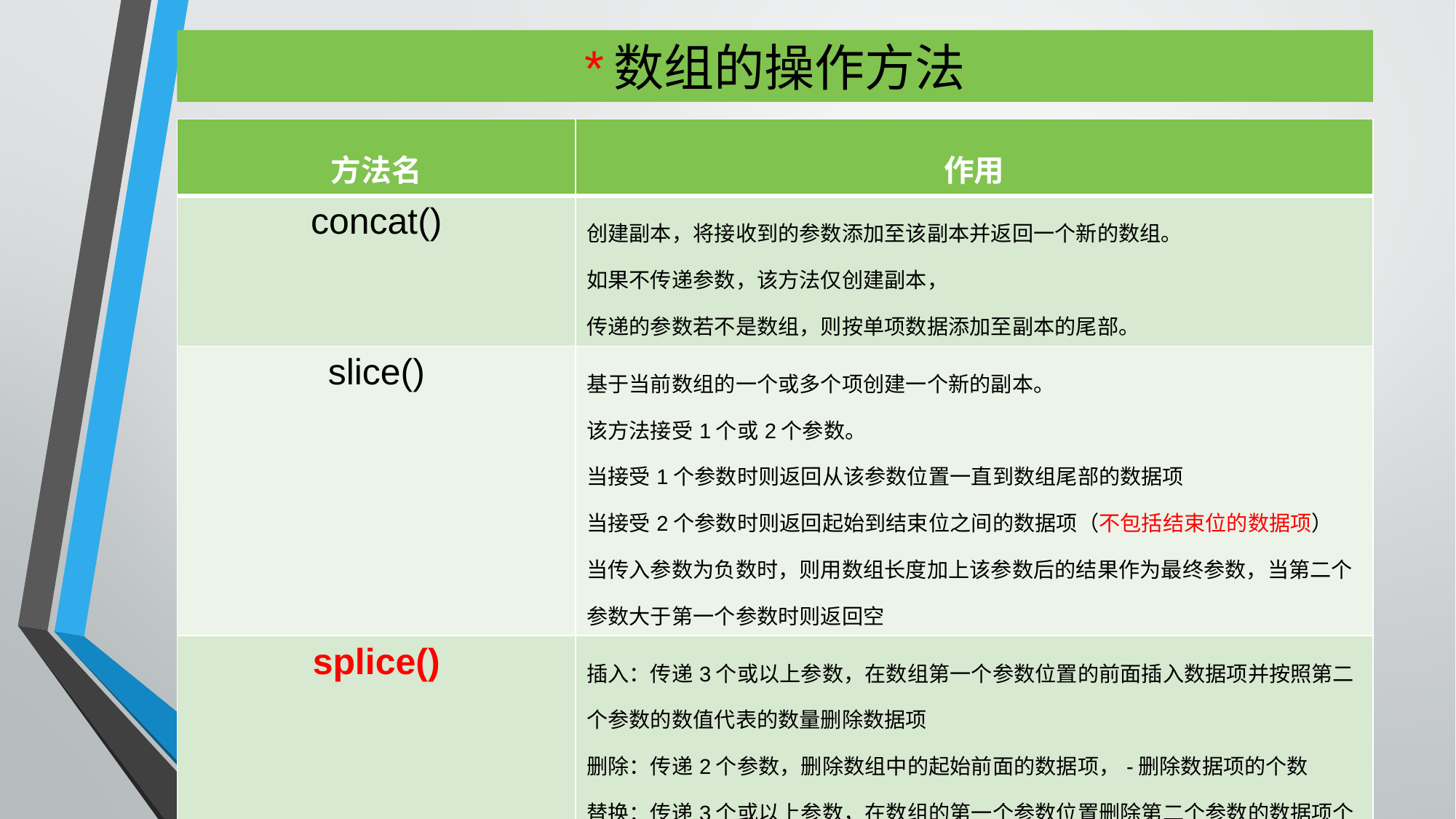

# *数组的操作方法
| 方法名 | 作用 |
| --- | --- |
| concat() | 创建副本，将接收到的参数添加至该副本并返回一个新的数组。 如果不传递参数，该方法仅创建副本， 传递的参数若不是数组，则按单项数据添加至副本的尾部。 |
| slice() | 基于当前数组的一个或多个项创建一个新的副本。 该方法接受1个或2个参数。 当接受1个参数时则返回从该参数位置一直到数组尾部的数据项 当接受2个参数时则返回起始到结束位之间的数据项（不包括结束位的数据项） 当传入参数为负数时，则用数组长度加上该参数后的结果作为最终参数，当第二个参数大于第一个参数时则返回空 |
| splice() | 插入：传递3个或以上参数，在数组第一个参数位置的前面插入数据项并按照第二个参数的数值代表的数量删除数据项 删除：传递2个参数，删除数组中的起始前面的数据项，-删除数据项的个数 替换：传递3个或以上参数，在数组的第一个参数位置删除第二个参数的数据项个数，并且在第一个参数位置前面插入新传入的数据项。 该方法返回一个数组，返回原始数组中删除的数据项，若没有删除则返回空数组 |